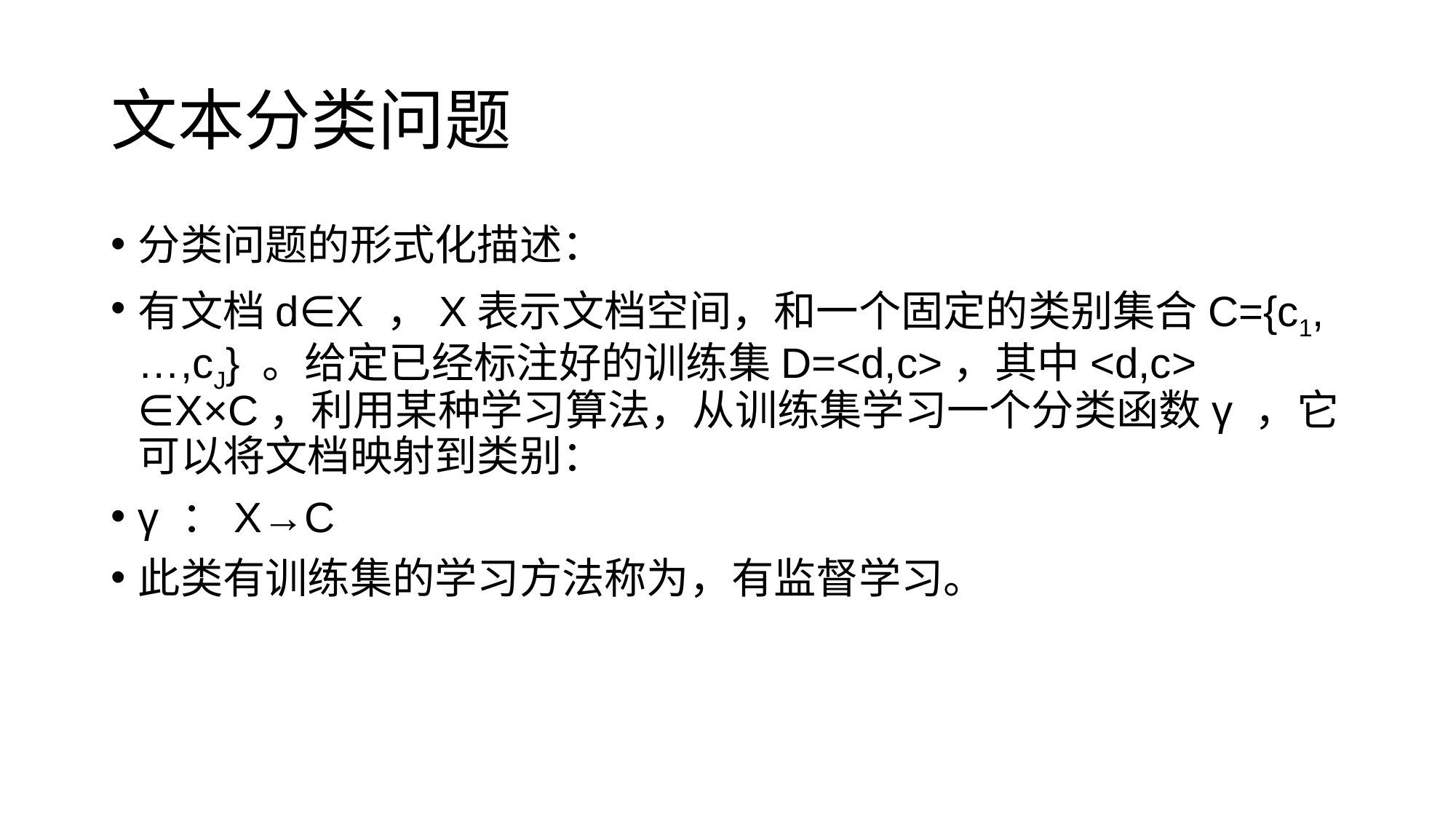

# 文本分类问题
分类问题的形式化描述：
有文档d∈X ，X表示文档空间，和一个固定的类别集合C={c1,…,cJ} 。给定已经标注好的训练集D=<d,c>，其中<d,c> ∈X×C，利用某种学习算法，从训练集学习一个分类函数γ ，它可以将文档映射到类别：
γ ：X→C
此类有训练集的学习方法称为，有监督学习。